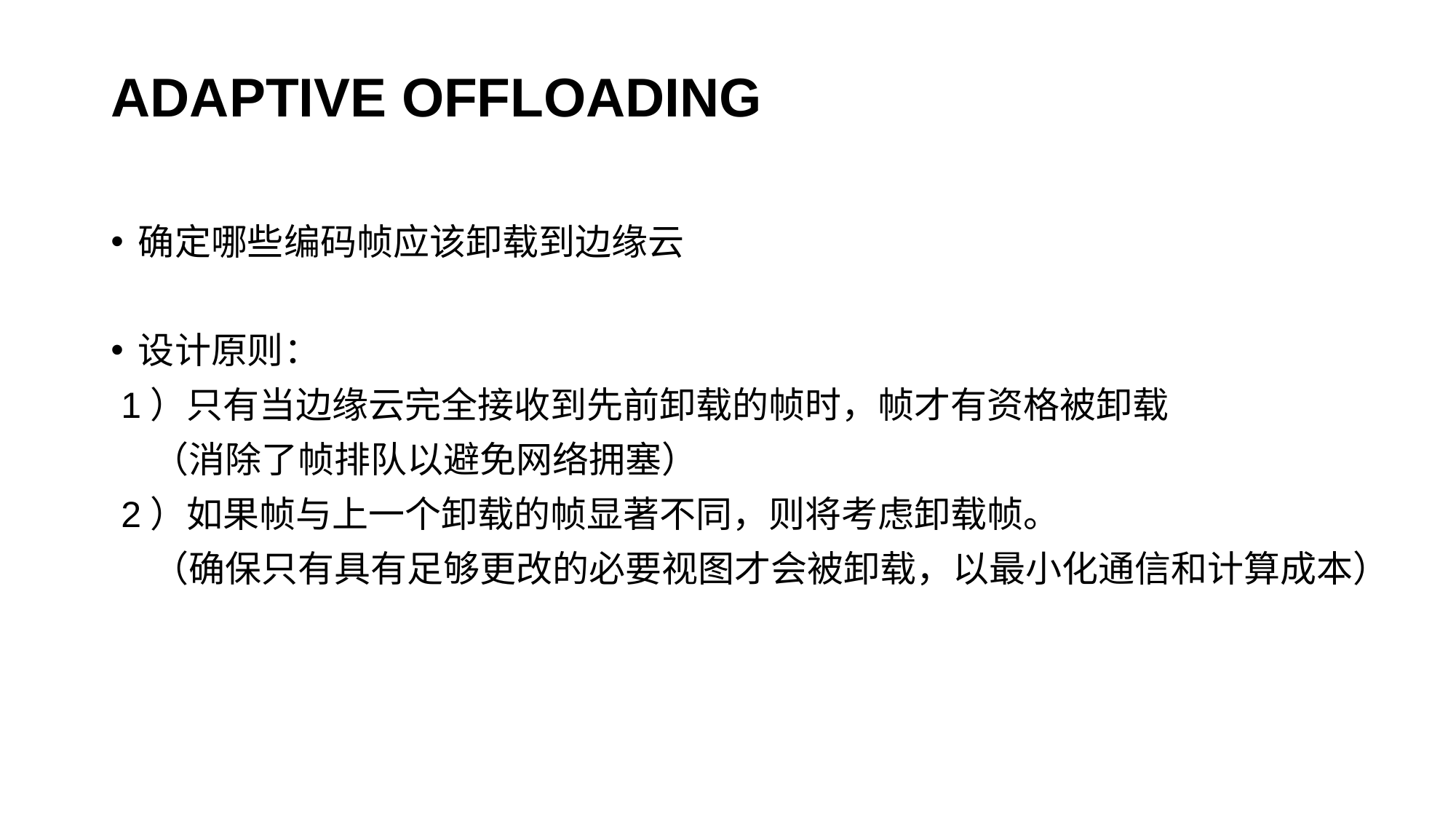

# ADAPTIVE OFFLOADING
确定哪些编码帧应该卸载到边缘云

设计原则：
 1）只有当边缘云完全接收到先前卸载的帧时，帧才有资格被卸载
    （消除了帧排队以避免网络拥塞）
 2）如果帧与上一个卸载的帧显著不同，则将考虑卸载帧。
    （确保只有具有足够更改的必要视图才会被卸载，以最小化通信和计算成本）